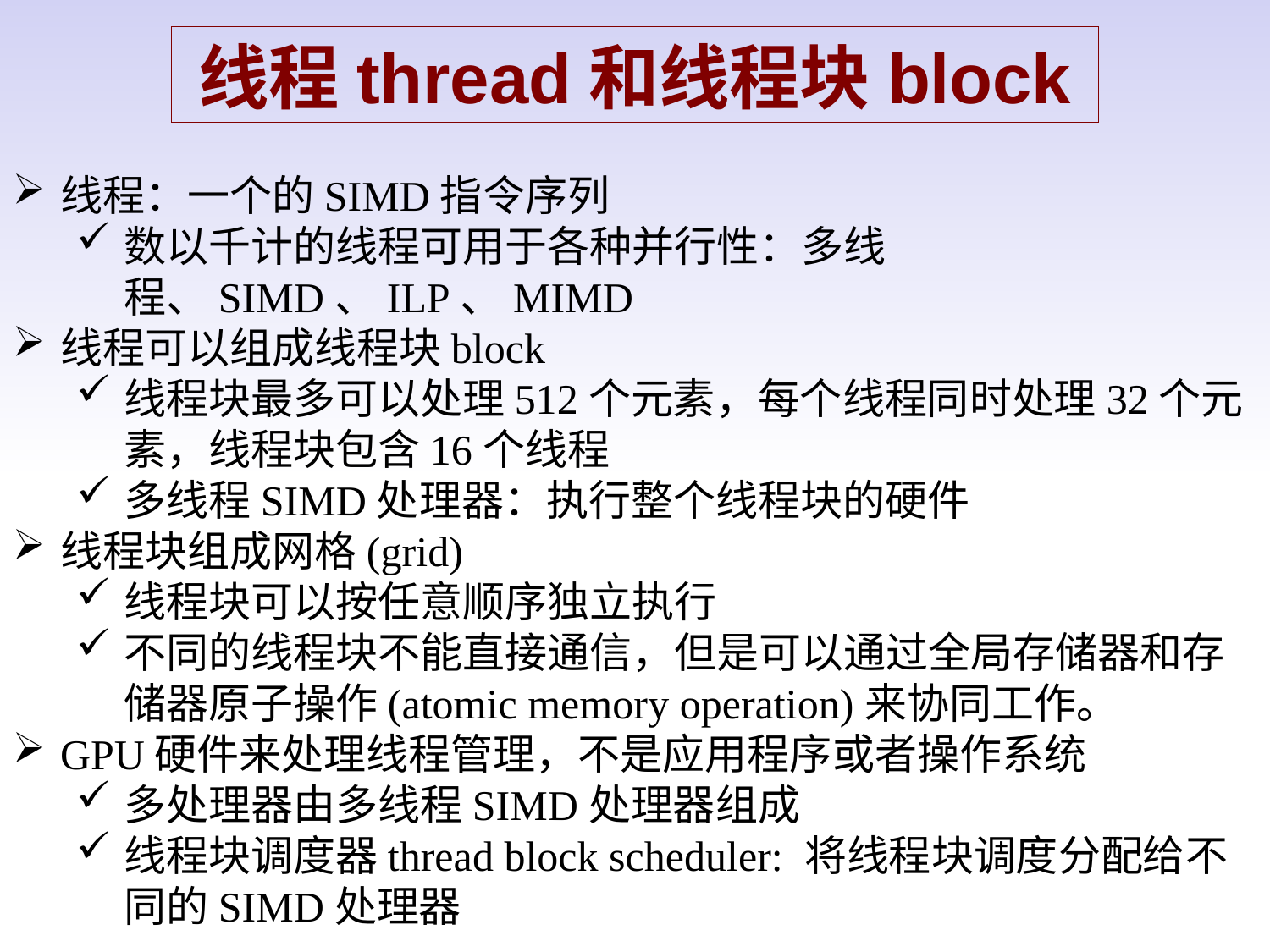

线程thread和线程块block
线程：一个的SIMD指令序列
数以千计的线程可用于各种并行性：多线程、SIMD、ILP、MIMD
线程可以组成线程块block
线程块最多可以处理512个元素，每个线程同时处理32个元素，线程块包含16个线程
多线程SIMD处理器：执行整个线程块的硬件
线程块组成网格(grid)
线程块可以按任意顺序独立执行
不同的线程块不能直接通信，但是可以通过全局存储器和存储器原子操作(atomic memory operation)来协同工作。
GPU硬件来处理线程管理，不是应用程序或者操作系统
多处理器由多线程SIMD处理器组成
线程块调度器thread block scheduler: 将线程块调度分配给不同的SIMD处理器